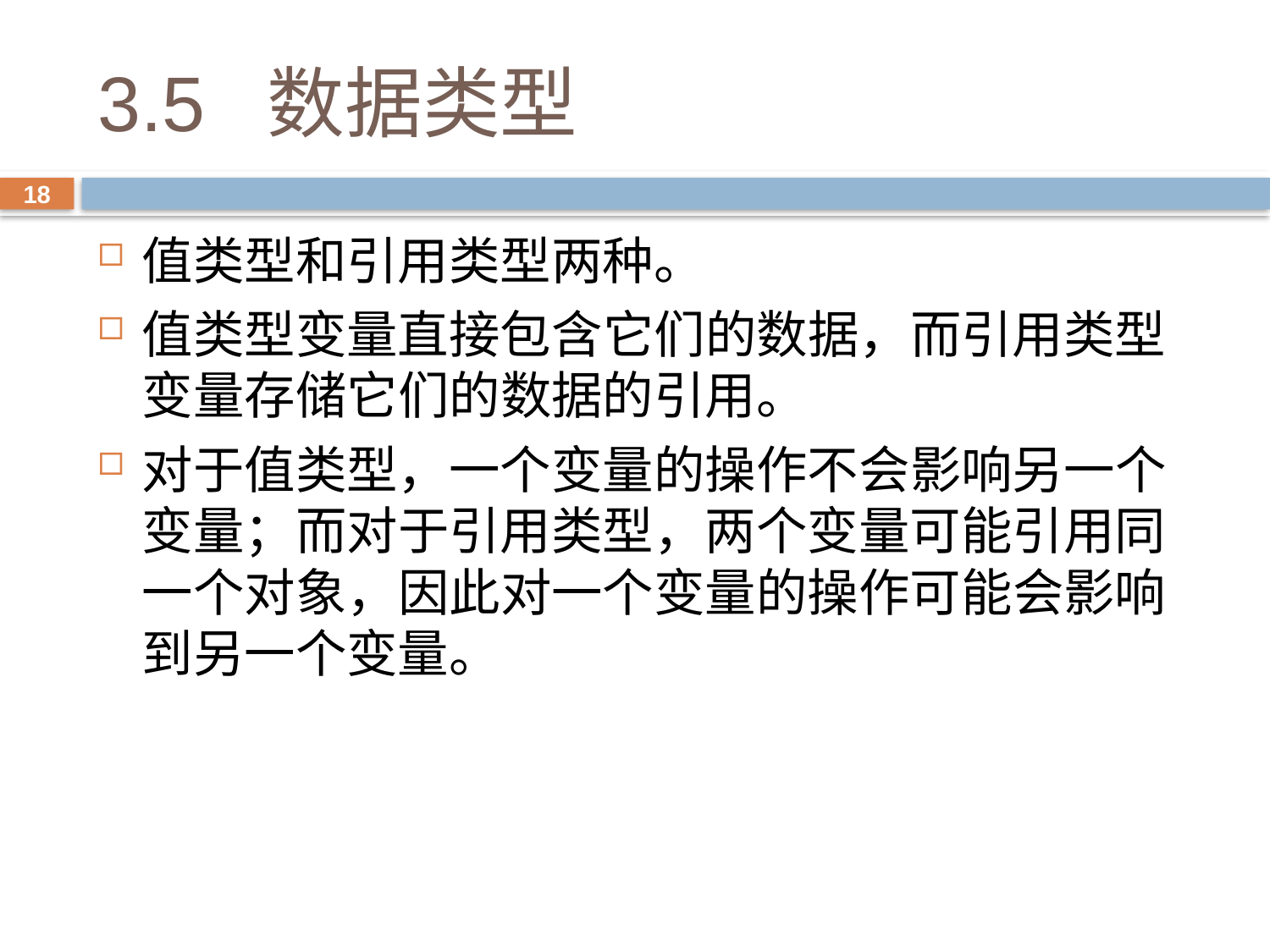

# 3.5  数据类型
18
值类型和引用类型两种。
值类型变量直接包含它们的数据，而引用类型变量存储它们的数据的引用。
对于值类型，一个变量的操作不会影响另一个变量；而对于引用类型，两个变量可能引用同一个对象，因此对一个变量的操作可能会影响到另一个变量。